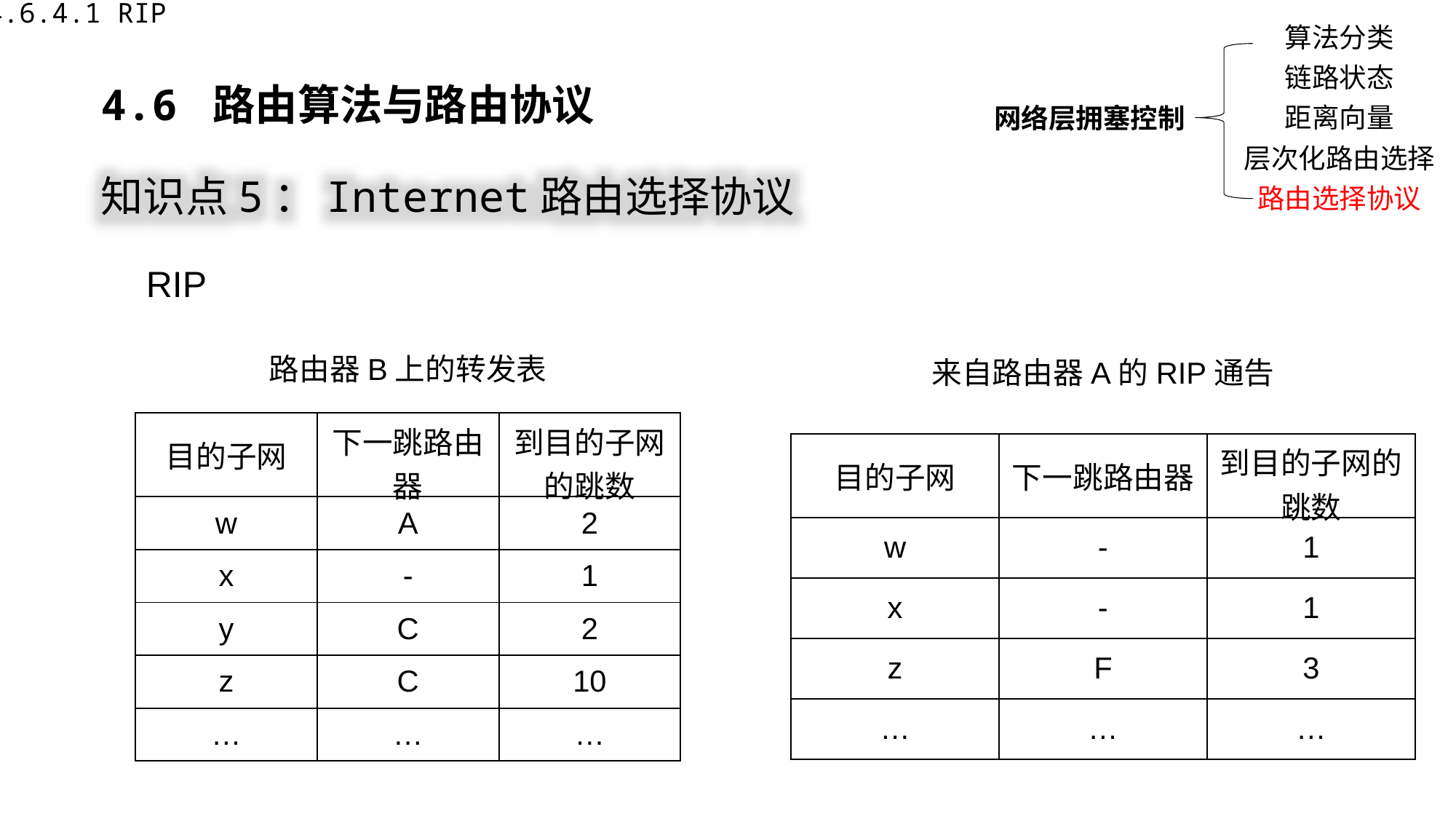

4.6.4.1 RIP
算法分类

链路状态
网络层拥塞控制
距离向量
层次化路由选择
路由选择协议
4.6 路由算法与路由协议
知识点5：Internet路由选择协议
RIP
路由器B上的转发表
来自路由器A的RIP通告
| 目的子网 | 下一跳路由器 | 到目的子网的跳数 |
| --- | --- | --- |
| w | A | 2 |
| x | - | 1 |
| y | C | 2 |
| z | C | 10 |
| … | … | … |
| 目的子网 | 下一跳路由器 | 到目的子网的跳数 |
| --- | --- | --- |
| w | - | 1 |
| x | - | 1 |
| z | F | 3 |
| … | … | … |